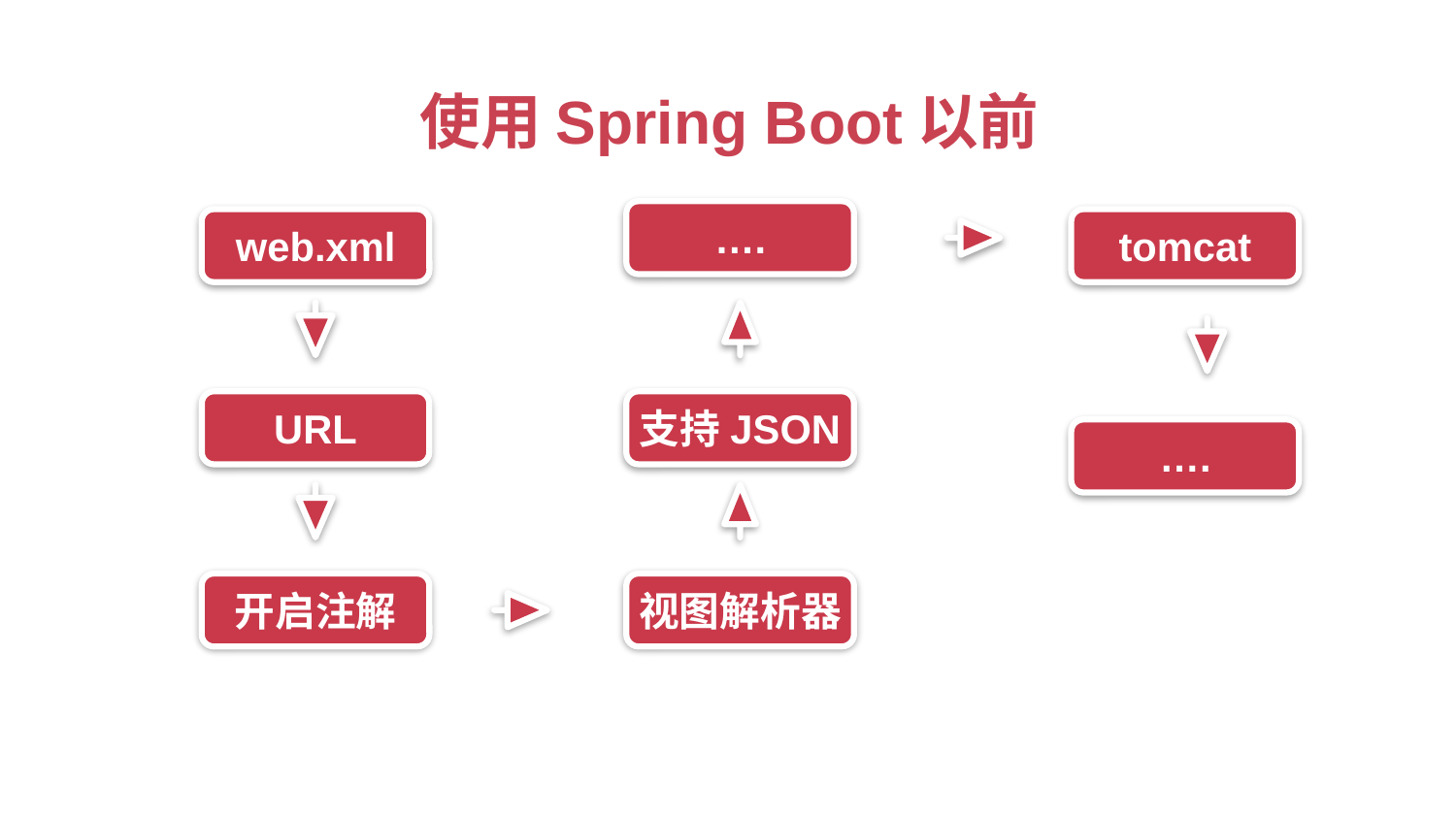

使用Spring Boot以前

….

tomcat

web.xml

URL

支持JSON

….

开启注解

视图解析器